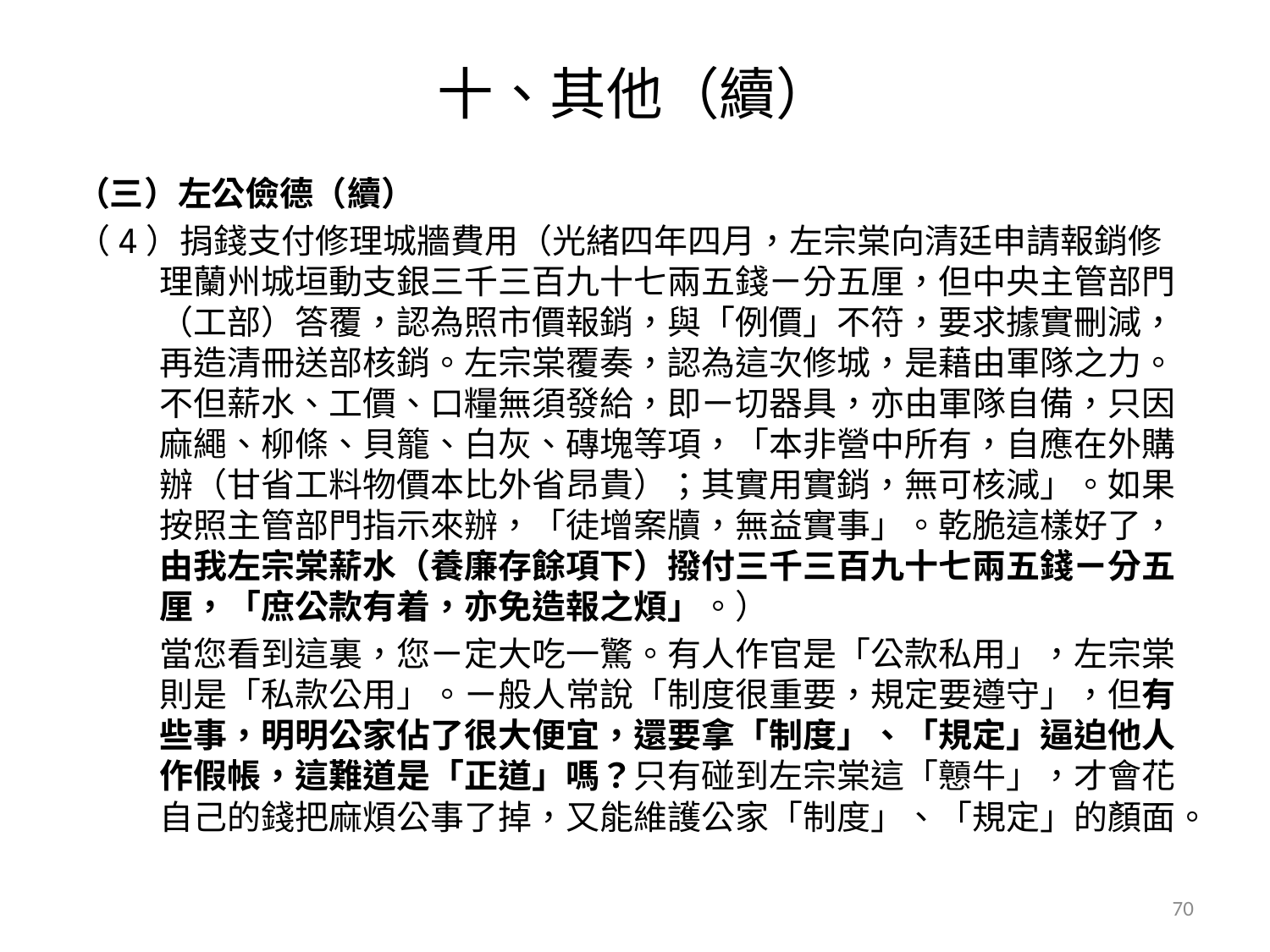

# 十、其他（續）
（三）左公儉德（續）
（4）捐錢支付修理城牆費用（光緒四年四月，左宗棠向清廷申請報銷修理蘭州城垣動支銀三千三百九十七兩五錢ㄧ分五厘，但中央主管部門（工部）答覆，認為照市價報銷，與「例價」不符，要求據實刪減，再造清冊送部核銷。左宗棠覆奏，認為這次修城，是藉由軍隊之力。不但薪水、工價、口糧無須發給，即ㄧ切器具，亦由軍隊自備，只因麻繩、柳條、貝籠、白灰、磚塊等項，「本非營中所有，自應在外購辦（甘省工料物價本比外省昂貴）；其實用實銷，無可核減」。如果按照主管部門指示來辦，「徒增案牘，無益實事」。乾脆這樣好了，由我左宗棠薪水（養廉存餘項下）撥付三千三百九十七兩五錢ㄧ分五厘，「庶公款有着，亦免造報之煩」。）
當您看到這裏，您ㄧ定大吃一驚。有人作官是「公款私用」，左宗棠則是「私款公用」。ㄧ般人常說「制度很重要，規定要遵守」，但有些事，明明公家佔了很大便宜，還要拿「制度」、「規定」逼迫他人作假帳，這難道是「正道」嗎？只有碰到左宗棠這「戅牛」，才會花自己的錢把麻煩公事了掉，又能維護公家「制度」、「規定」的顏面。

70